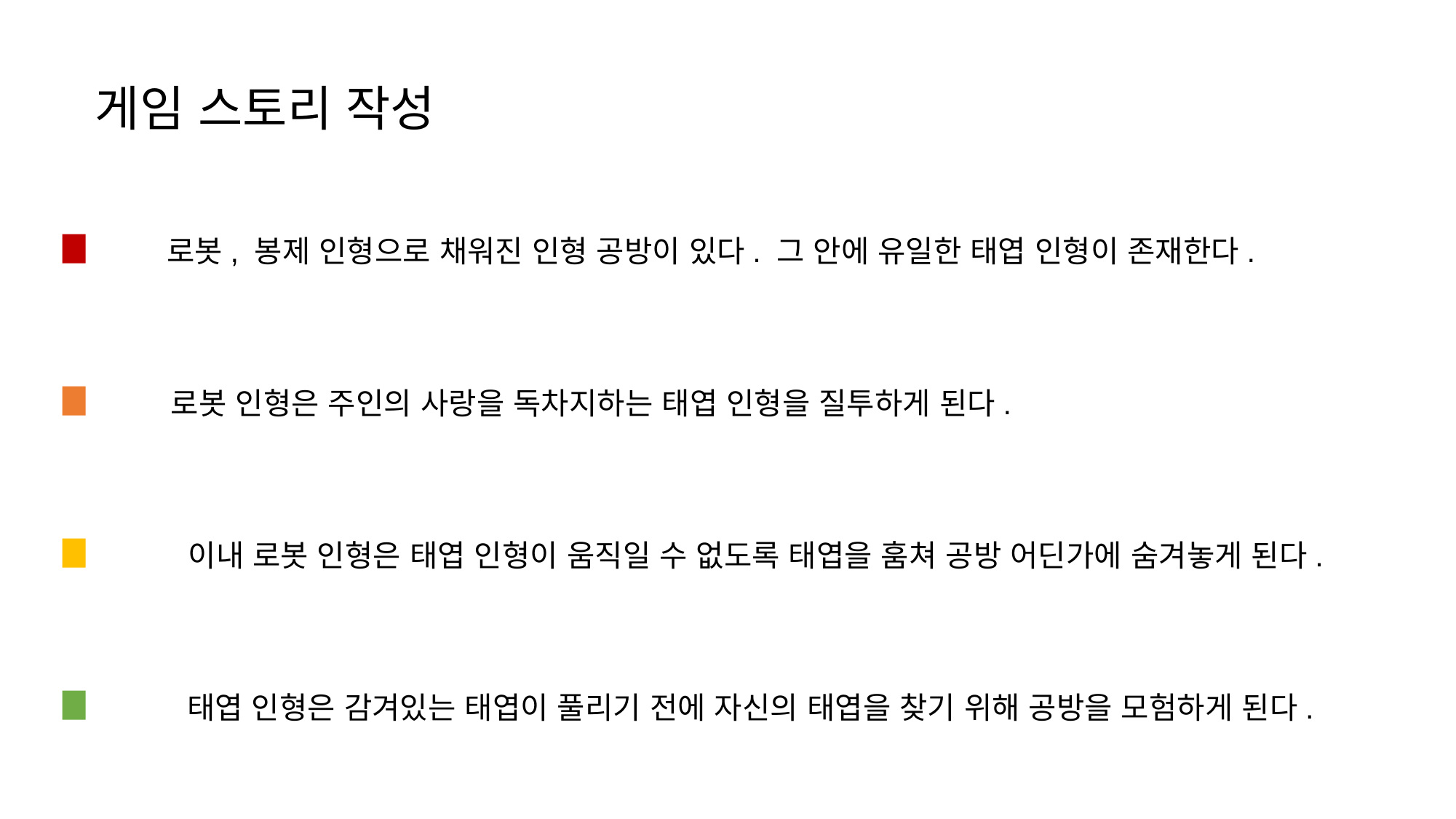

게임 스토리 작성
로봇, 봉제 인형으로 채워진 인형 공방이 있다. 그 안에 유일한 태엽 인형이 존재한다.

로봇 인형은 주인의 사랑을 독차지하는 태엽 인형을 질투하게 된다.

이내 로봇 인형은 태엽 인형이 움직일 수 없도록 태엽을 훔쳐 공방 어딘가에 숨겨놓게 된다.

태엽 인형은 감겨있는 태엽이 풀리기 전에 자신의 태엽을 찾기 위해 공방을 모험하게 된다.